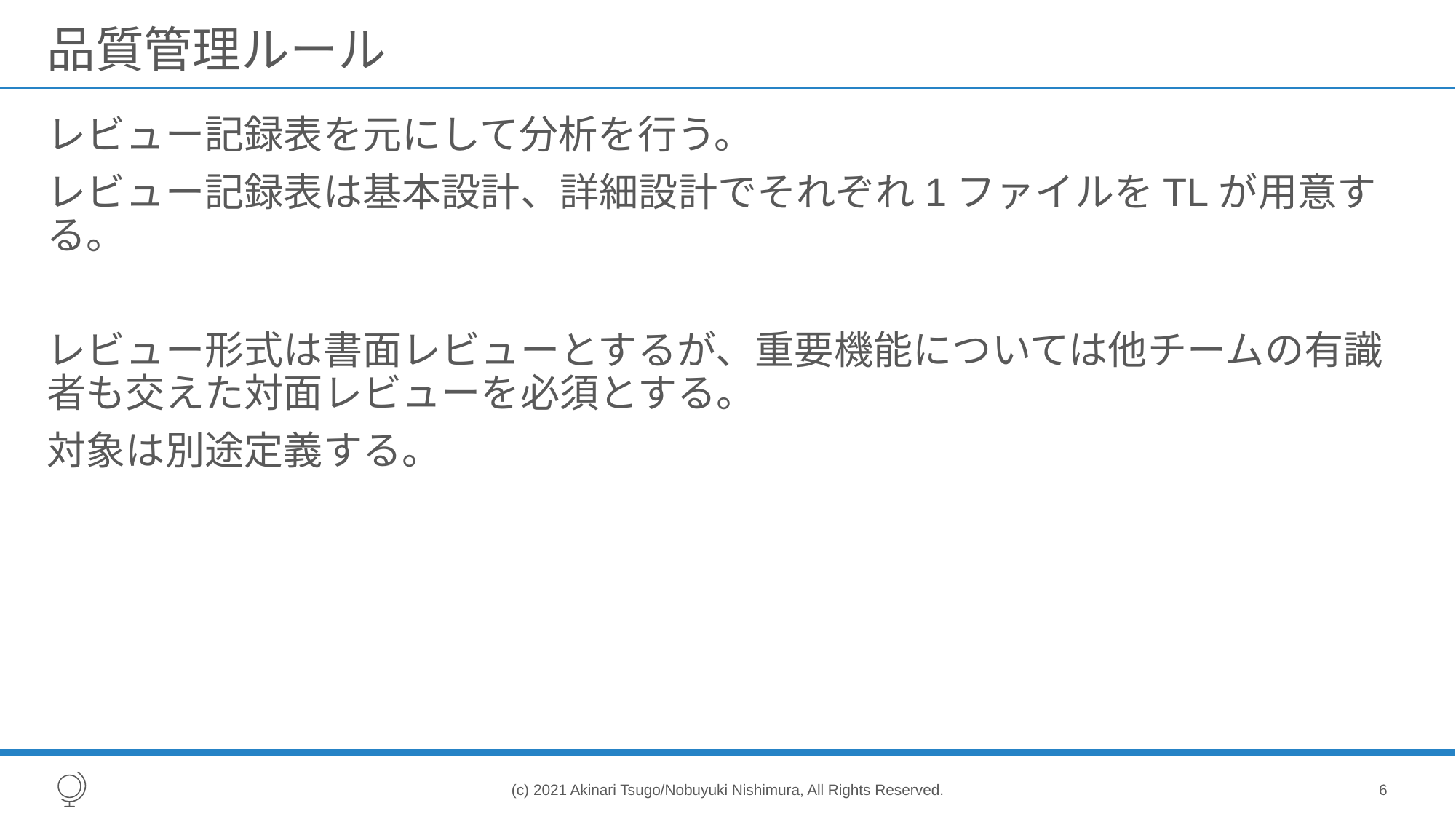

# 品質管理ルール
レビュー記録表を元にして分析を行う。
レビュー記録表は基本設計、詳細設計でそれぞれ1ファイルをTLが用意する。

レビュー形式は書面レビューとするが、重要機能については他チームの有識者も交えた対面レビューを必須とする。
対象は別途定義する。